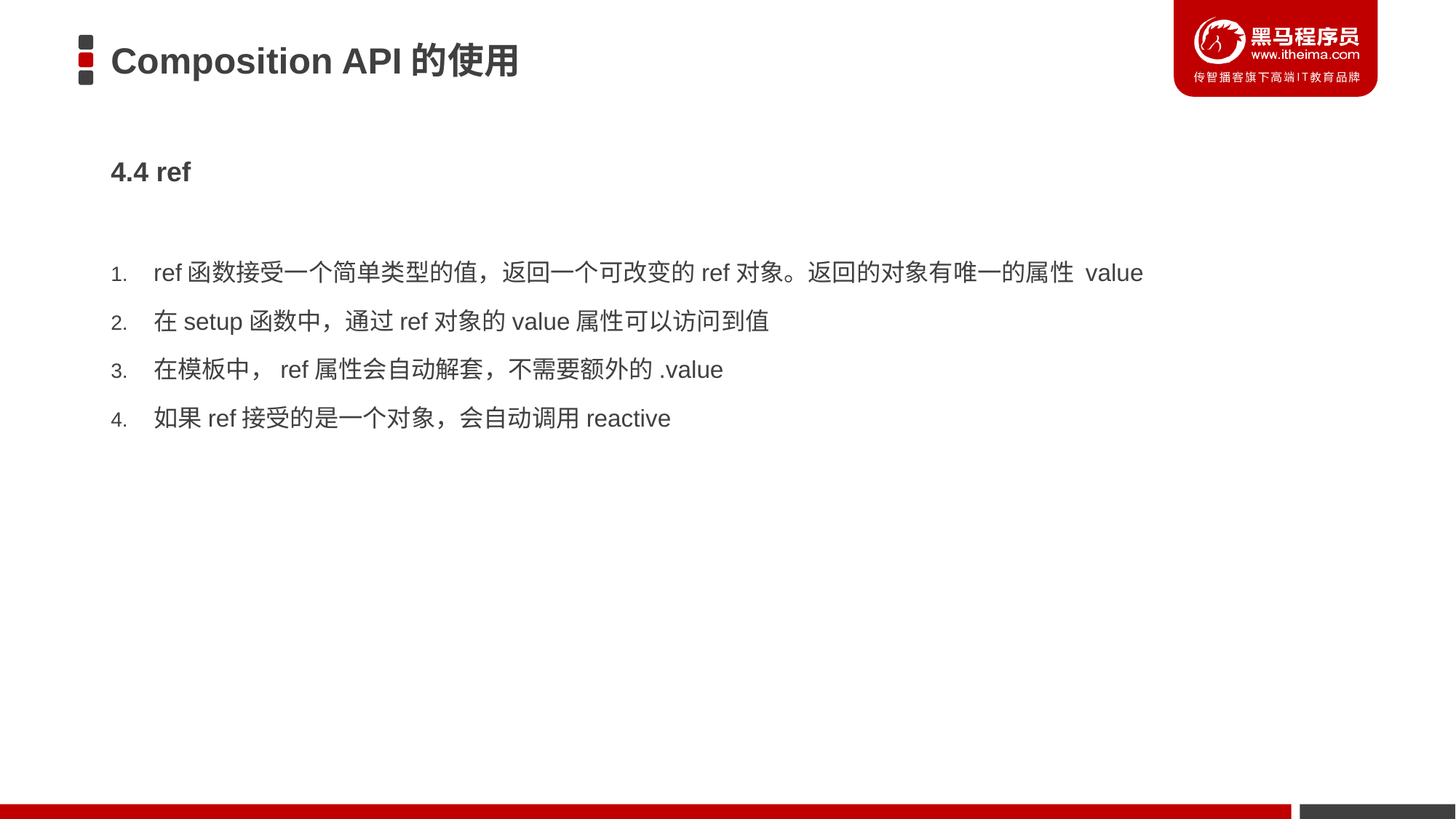

# Composition API的使用
4.4 ref
ref函数接受一个简单类型的值，返回一个可改变的ref对象。返回的对象有唯一的属性 value
在setup函数中，通过ref对象的value属性可以访问到值
在模板中，ref属性会自动解套，不需要额外的.value
如果ref接受的是一个对象，会自动调用reactive